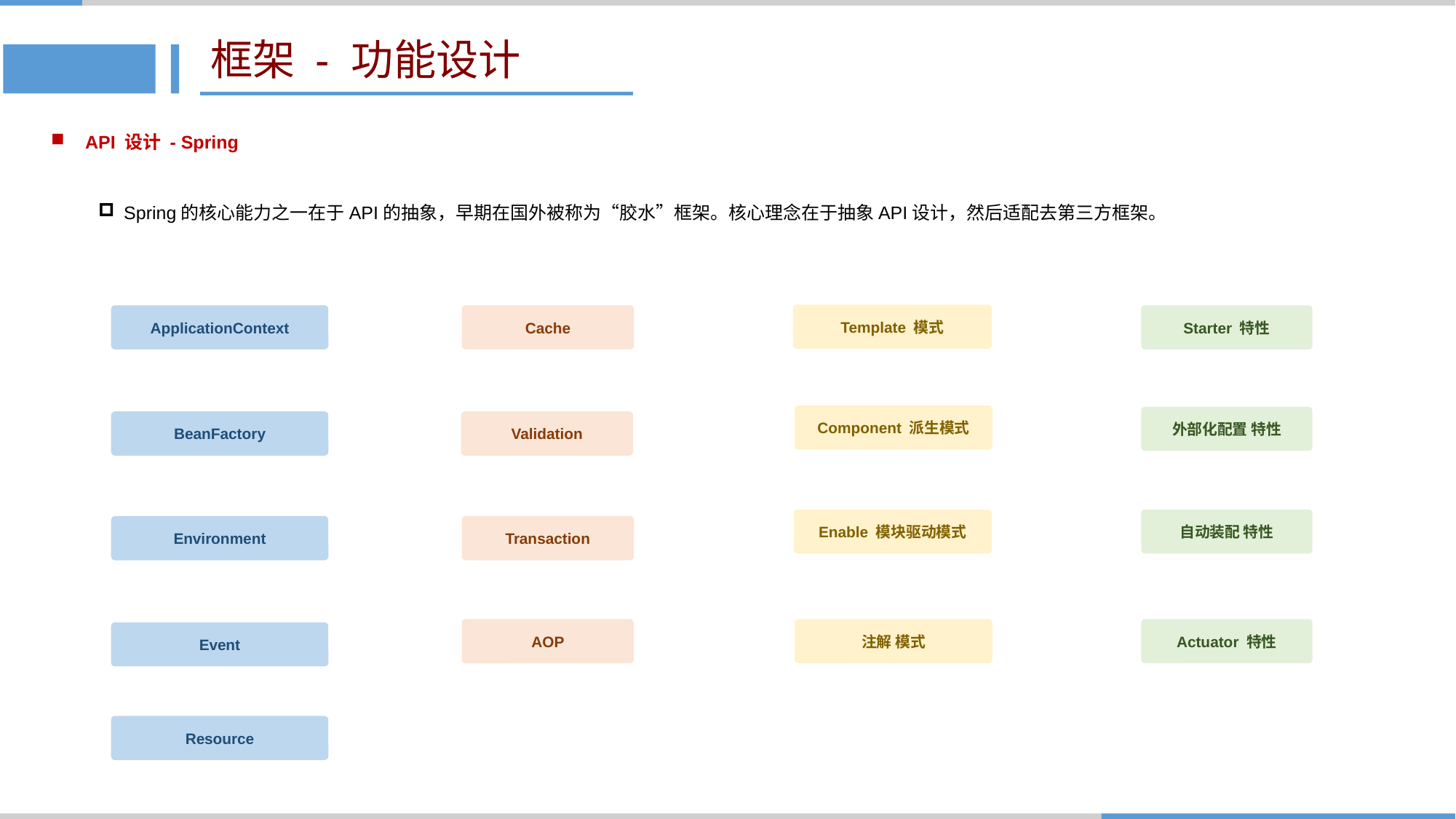

# 框架 - 功能设计

API 设计 - Spring
 Spring的核心能力之一在于API的抽象，早期在国外被称为“胶水”框架。核心理念在于抽象API设计，然后适配去第三方框架。
Template 模式
ApplicationContext
Cache
Starter 特性
Component 派生模式
外部化配置 特性
BeanFactory
Validation
Enable 模块驱动模式
自动装配 特性
Environment
Transaction
AOP
注解 模式
Actuator 特性
Event
Resource